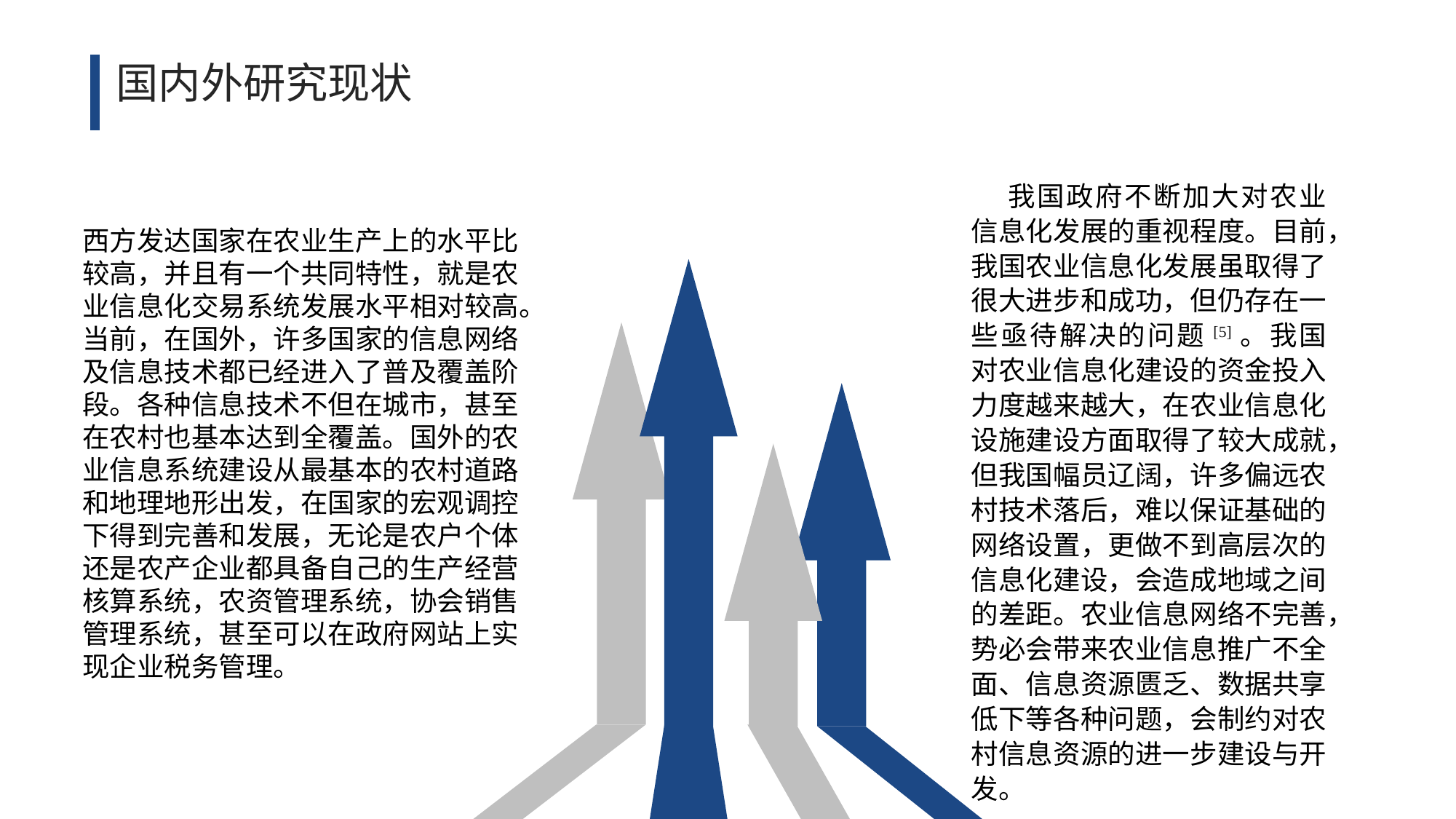

国内外研究现状
我国政府不断加大对农业信息化发展的重视程度。目前，我国农业信息化发展虽取得了很大进步和成功，但仍存在一些亟待解决的问题[5]。我国对农业信息化建设的资金投入力度越来越大，在农业信息化设施建设方面取得了较大成就，但我国幅员辽阔，许多偏远农村技术落后，难以保证基础的网络设置，更做不到高层次的信息化建设，会造成地域之间的差距。农业信息网络不完善，势必会带来农业信息推广不全面、信息资源匮乏、数据共享低下等各种问题，会制约对农村信息资源的进一步建设与开发。
西方发达国家在农业生产上的水平比较高，并且有一个共同特性，就是农业信息化交易系统发展水平相对较高。当前，在国外，许多国家的信息网络及信息技术都已经进入了普及覆盖阶段。各种信息技术不但在城市，甚至在农村也基本达到全覆盖。国外的农业信息系统建设从最基本的农村道路和地理地形出发，在国家的宏观调控下得到完善和发展，无论是农户个体还是农产企业都具备自己的生产经营核算系统，农资管理系统，协会销售管理系统，甚至可以在政府网站上实现企业税务管理。